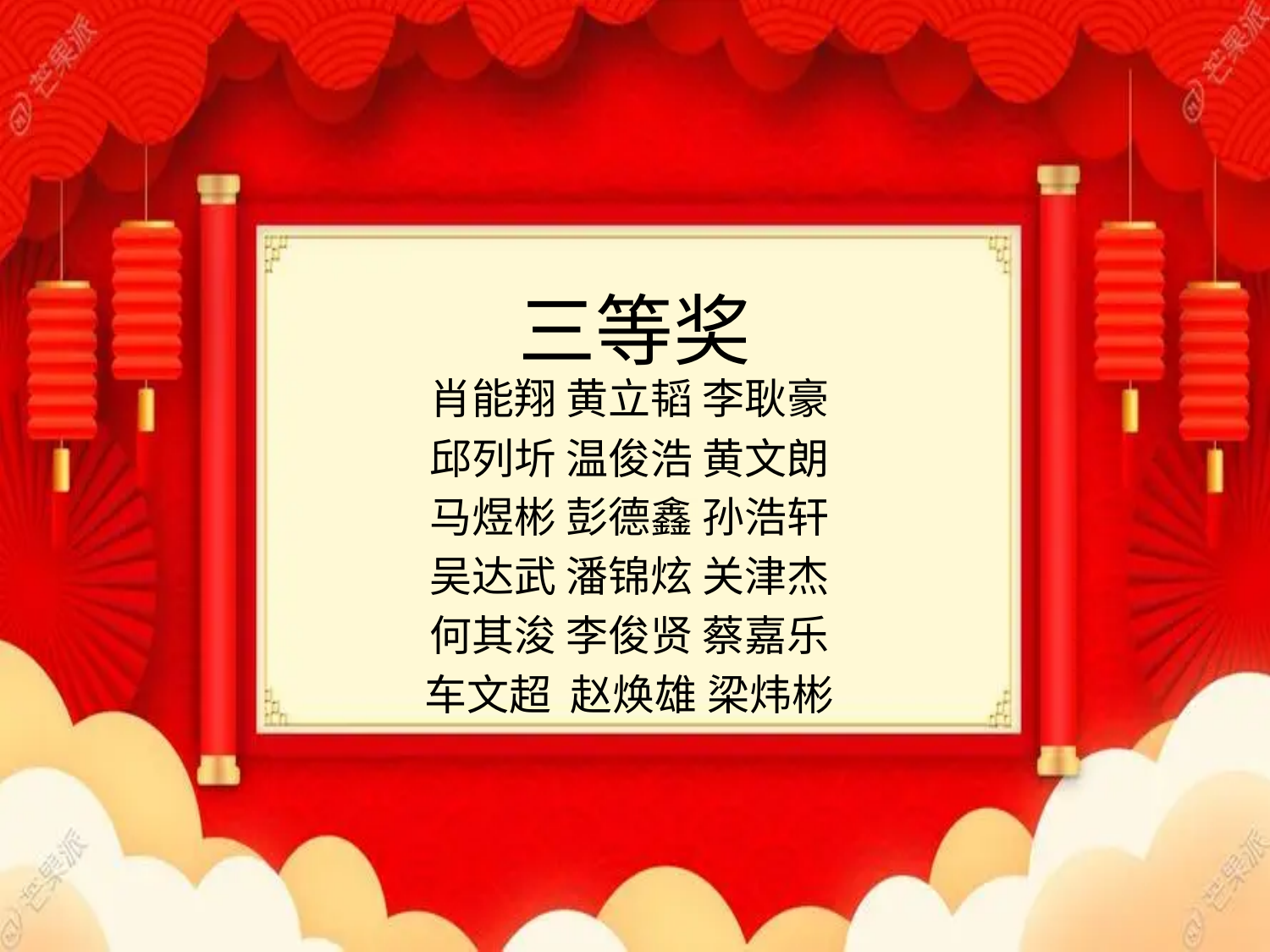

# 三等奖
肖能翔 黄立韬 李耿豪
邱列圻 温俊浩 黄文朗
马煜彬 彭德鑫 孙浩轩
吴达武 潘锦炫 关津杰
何其浚 李俊贤 蔡嘉乐
车文超  赵焕雄 梁炜彬